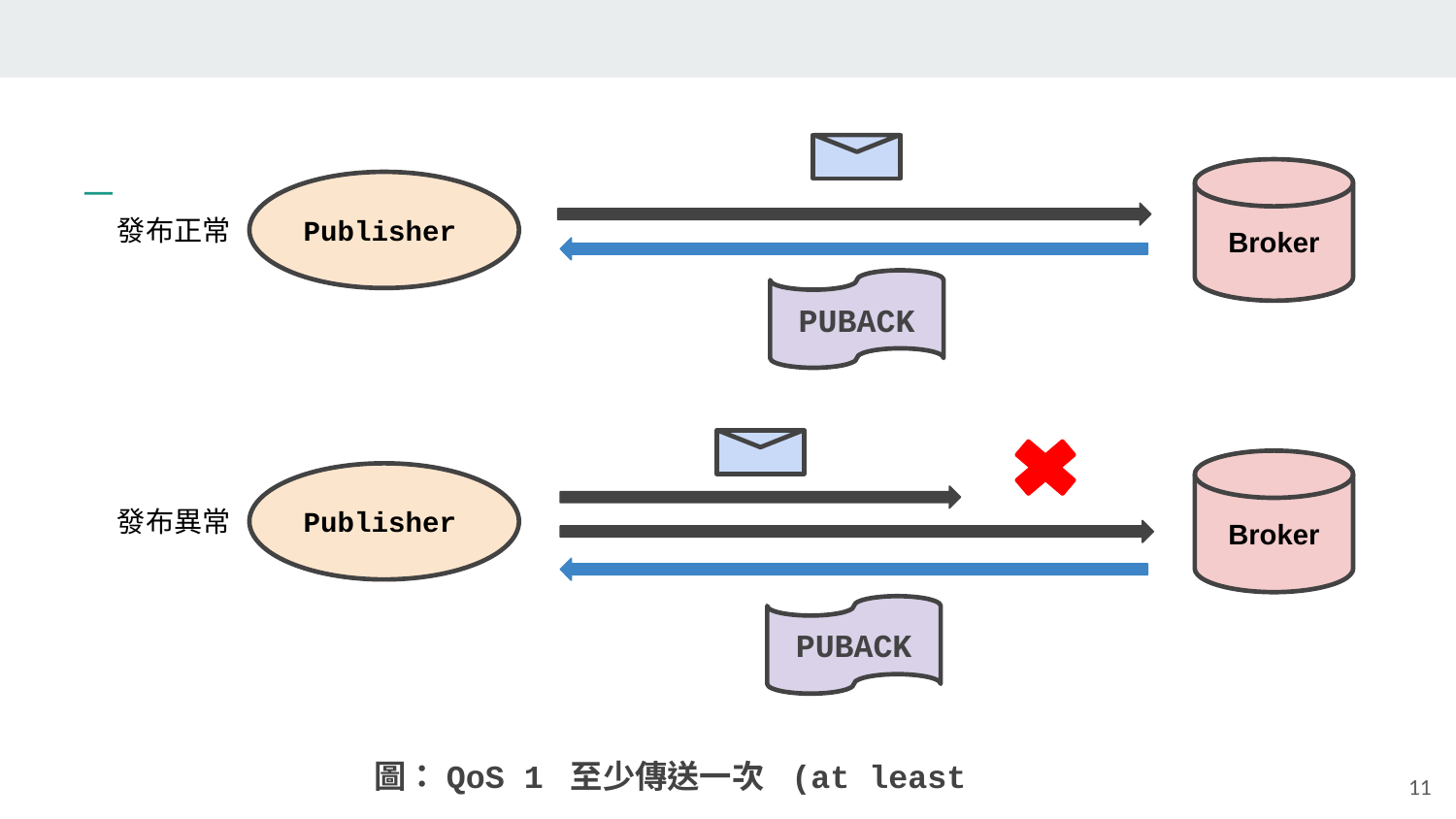

Broker
Publisher

發布正常

PUBACK

Broker
Publisher

發布異常

PUBACK
圖：QoS 1 至少傳送一次 (at least once)
11